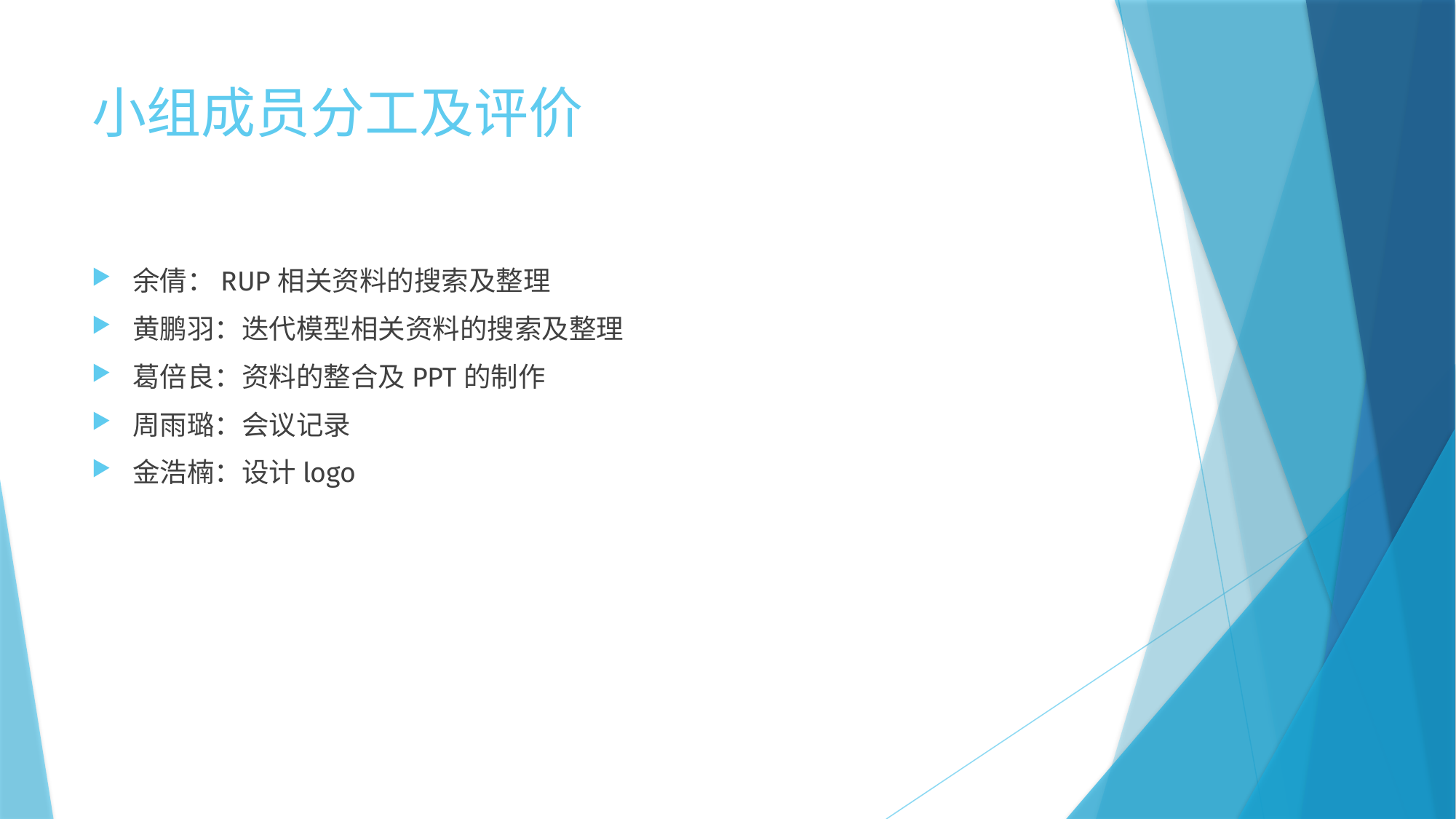

# 小组成员分工及评价
余倩：RUP相关资料的搜索及整理
黄鹏羽：迭代模型相关资料的搜索及整理
葛倍良：资料的整合及PPT的制作
周雨璐：会议记录
金浩楠：设计logo